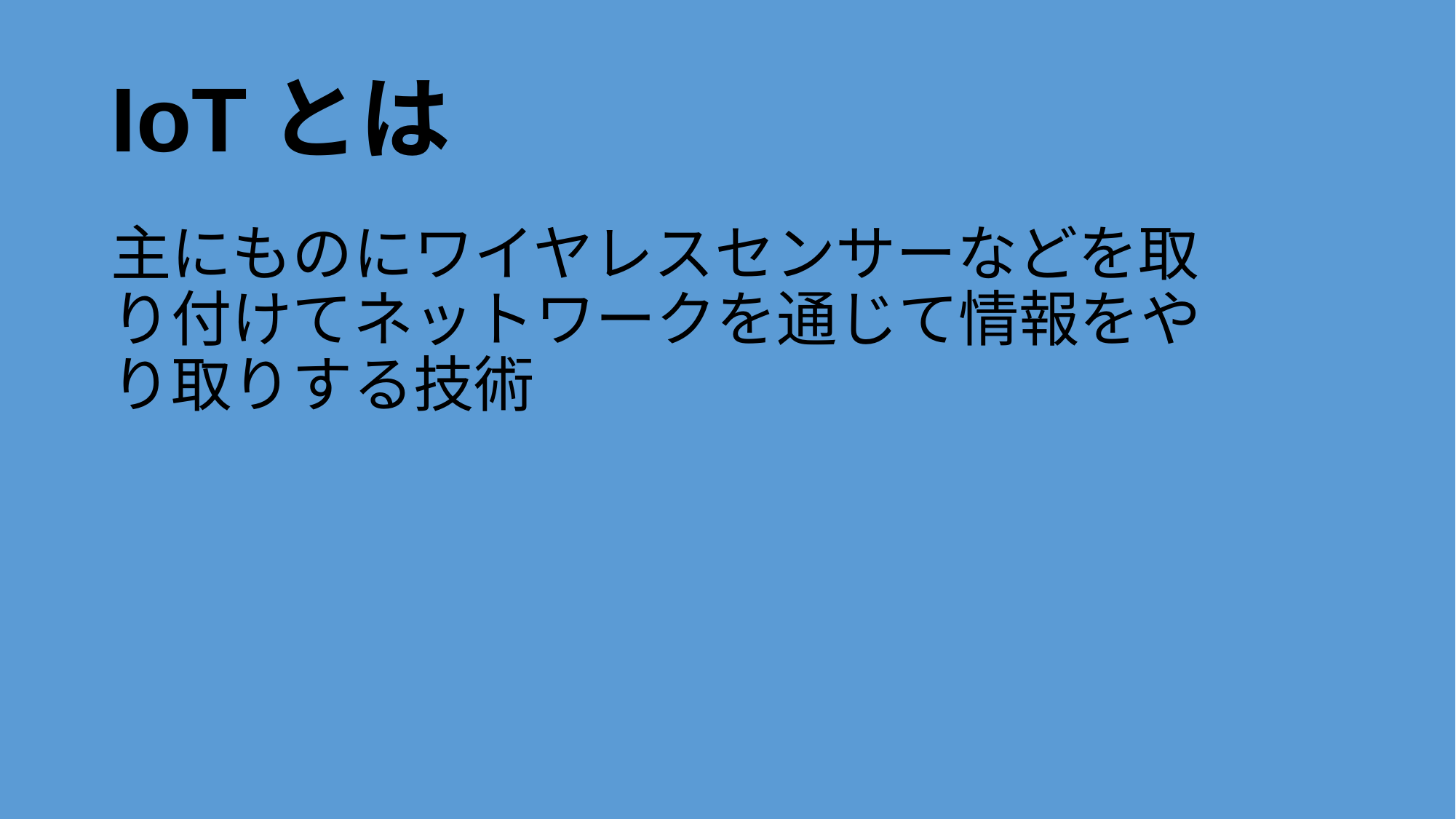

# IoTとは
主にものにワイヤレスセンサーなどを取り付けてネットワークを通じて情報をやり取りする技術